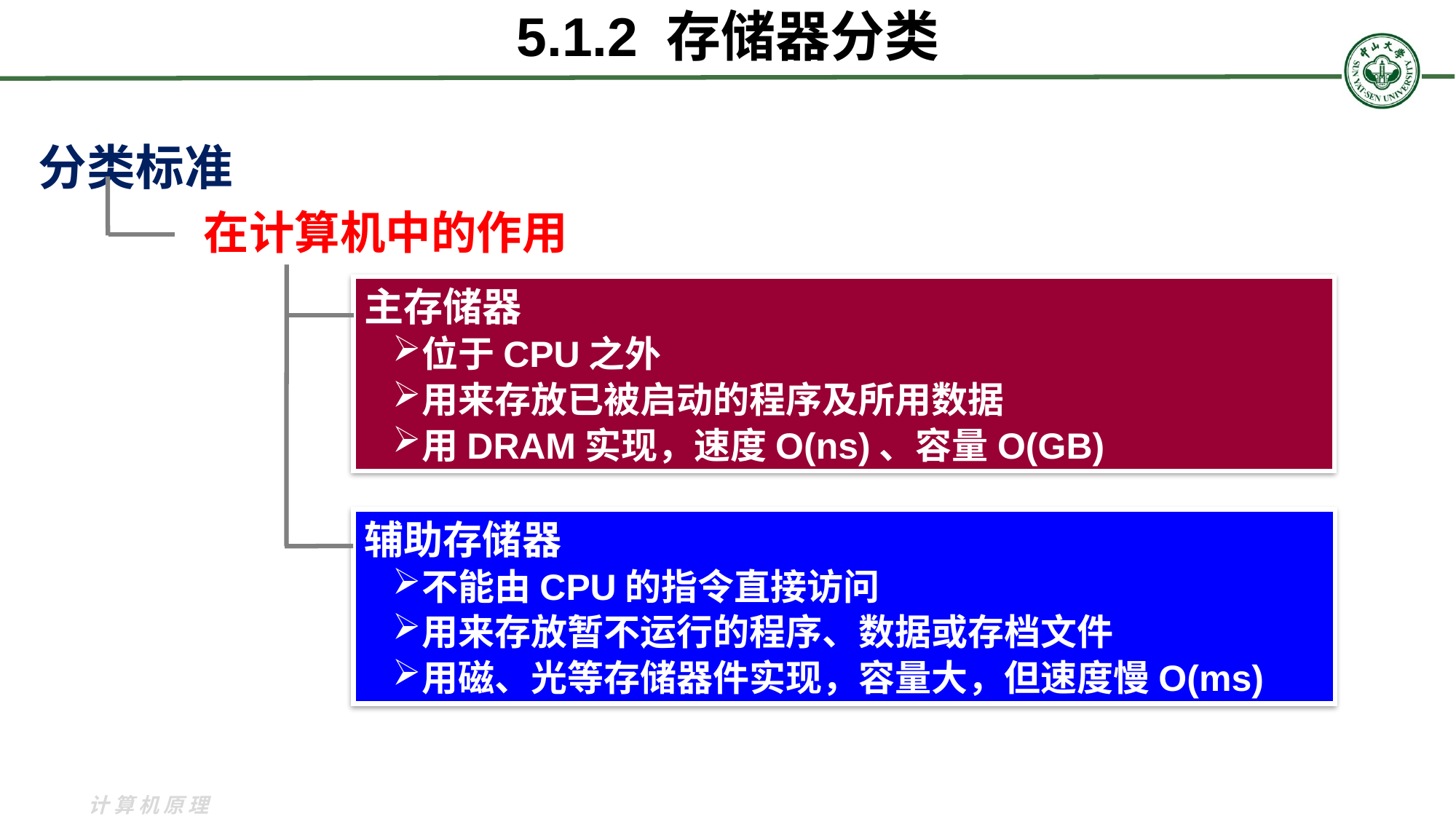

5.1.2 存储器分类
分类标准
在计算机中的作用
主存储器
位于CPU之外
用来存放已被启动的程序及所用数据
用DRAM实现，速度O(ns)、容量O(GB)
辅助存储器
不能由CPU的指令直接访问
用来存放暂不运行的程序、数据或存档文件
用磁、光等存储器件实现，容量大，但速度慢O(ms)